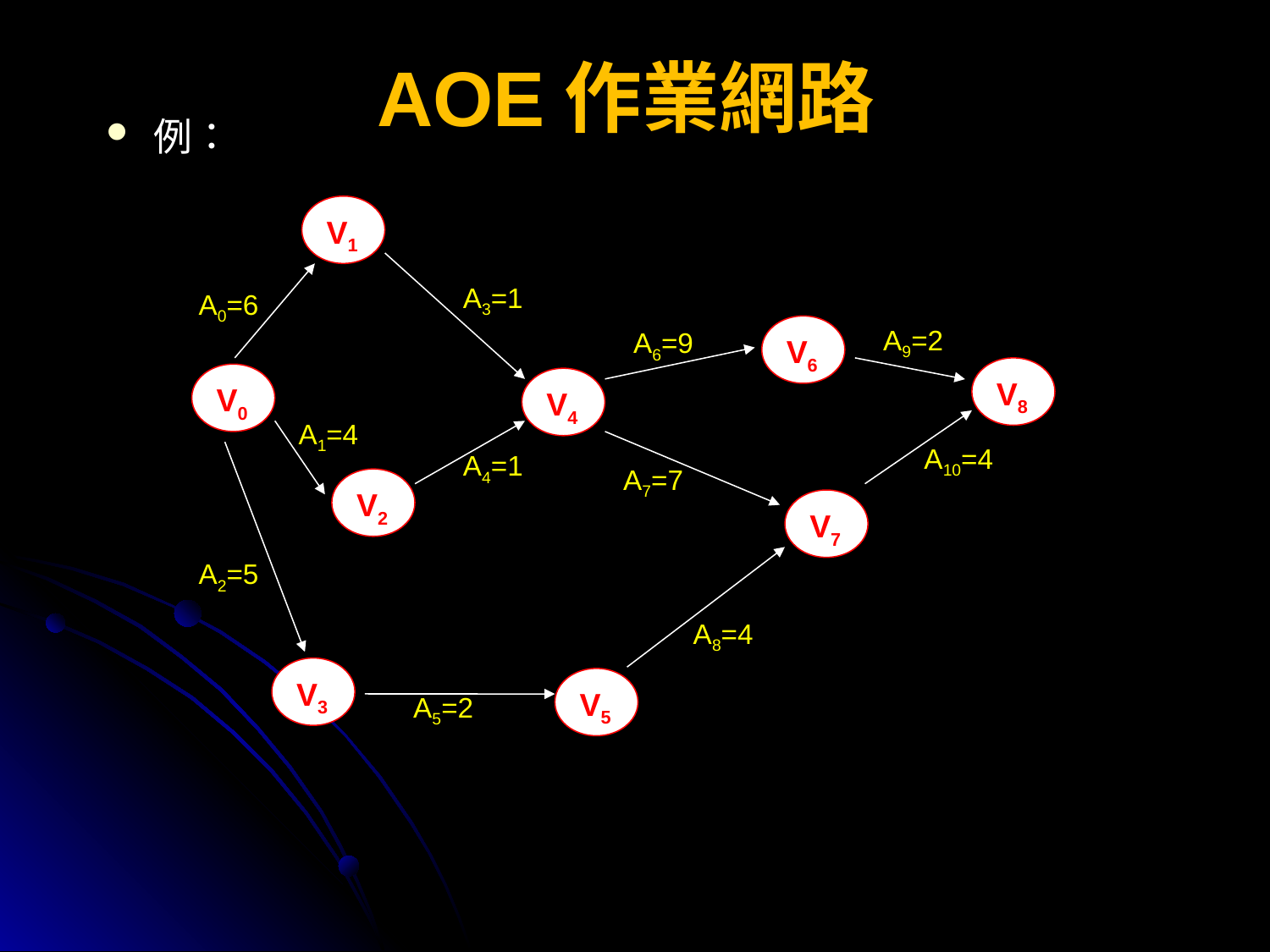

# AOE作業網路
例：
V1

A3=1
A0=6
V6
A9=2
A6=9

V8
V0
V4
A1=4

A10=4

A4=1
A7=7
V2
V7

A2=5
A8=4
V3
V5
A5=2